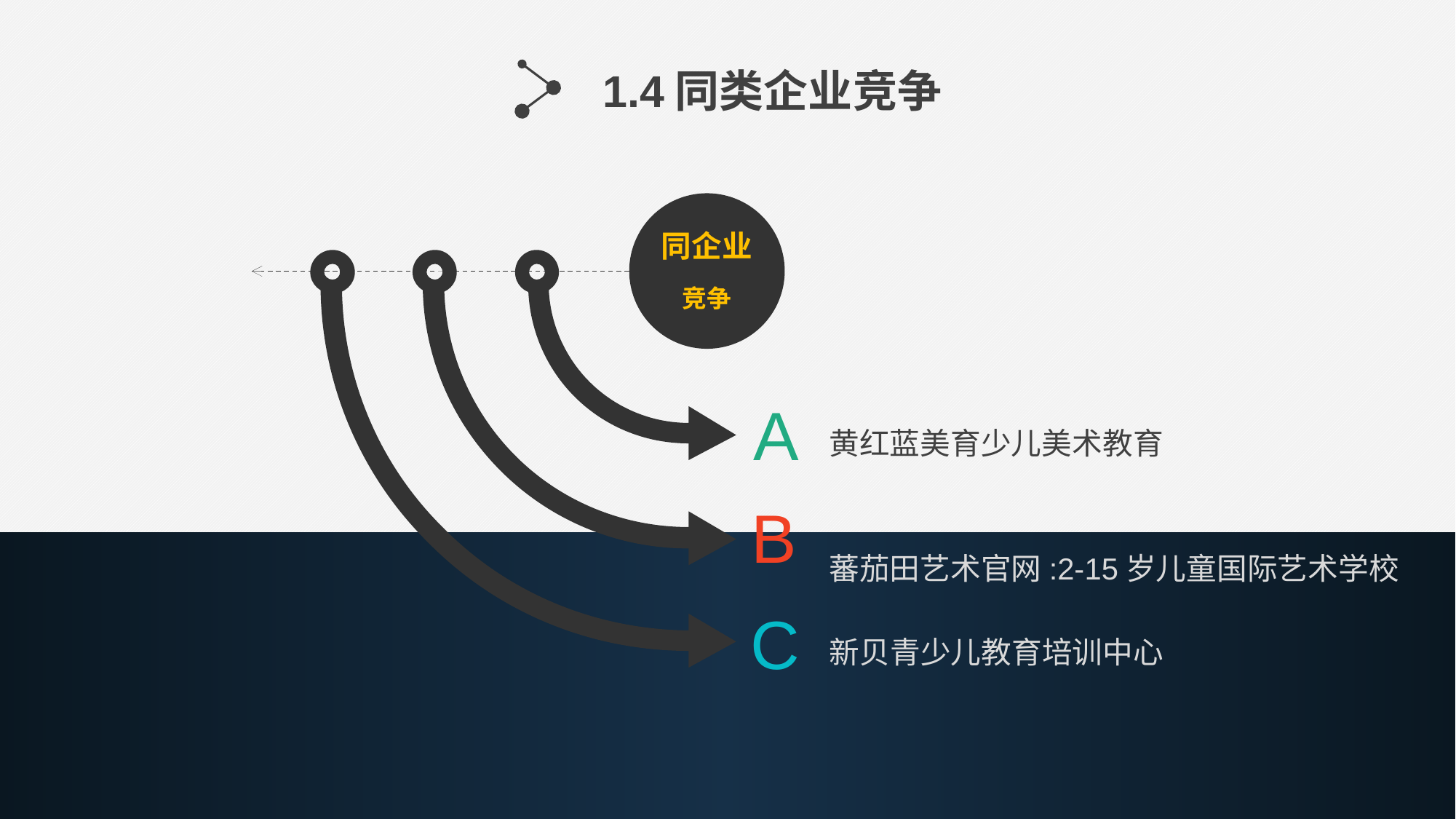

1.4同类企业竞争
同企业竞争

A
黄红蓝美育少儿美术教育
B
蕃茄田艺术官网:2-15岁儿童国际艺术学校
C
新贝青少儿教育培训中心